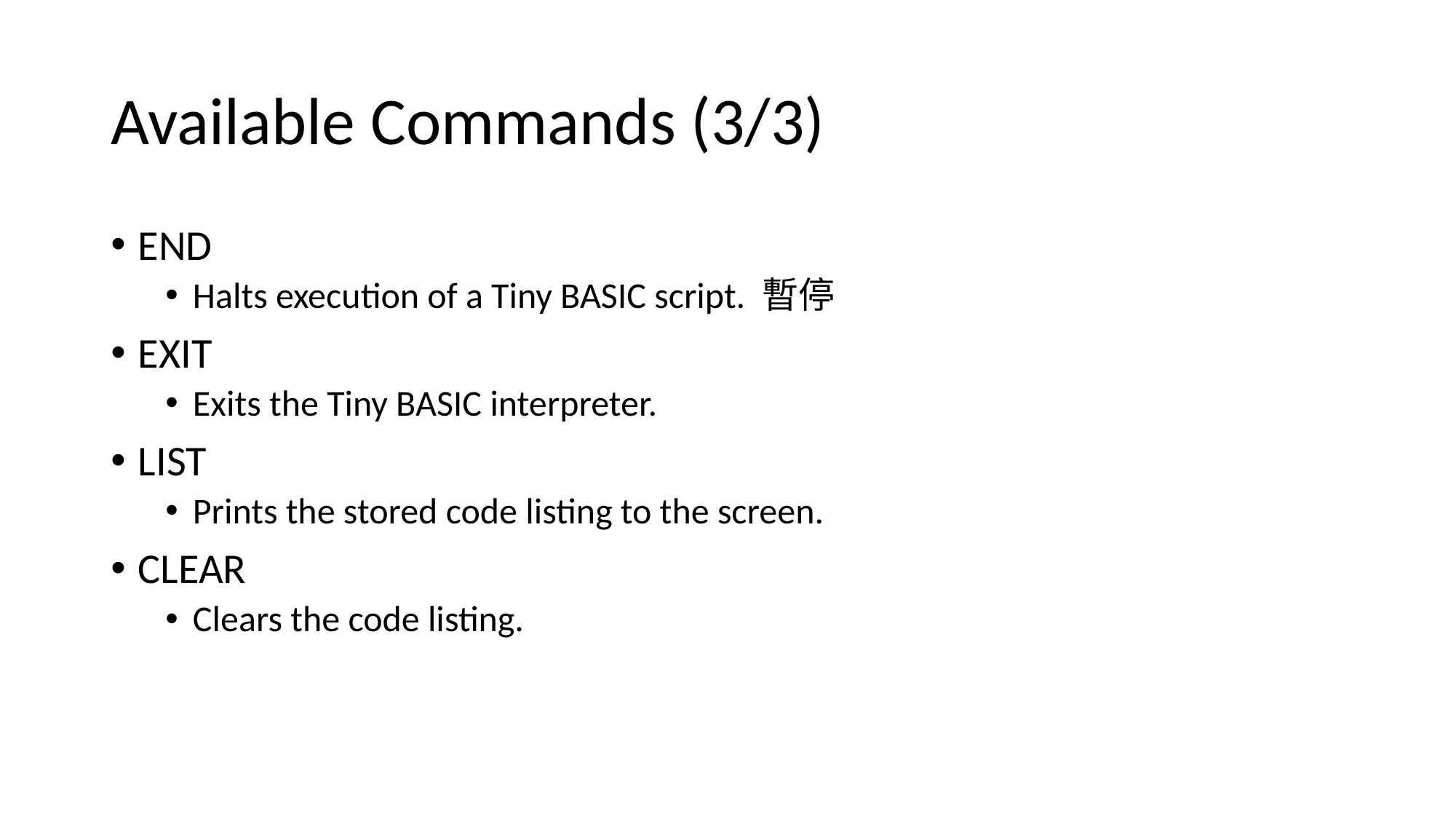

# Available Commands (3/3)
END
Halts execution of a Tiny BASIC script. 暫停
EXIT
Exits the Tiny BASIC interpreter.
LIST
Prints the stored code listing to the screen.
CLEAR
Clears the code listing.